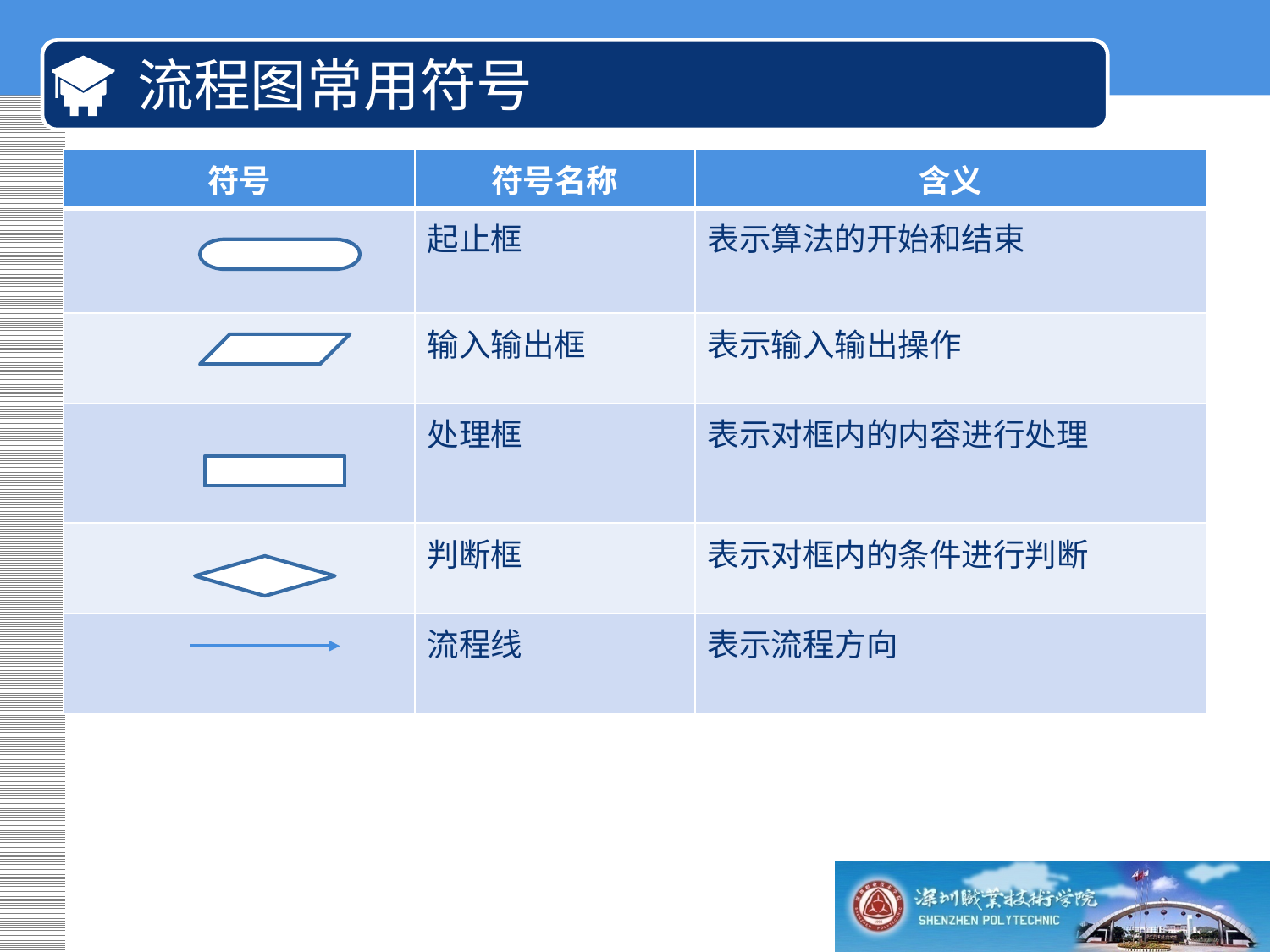

# 流程图常用符号
| 符号 | 符号名称 | 含义 |
| --- | --- | --- |
|  | 起止框 | 表示算法的开始和结束 |
|  | 输入输出框 | 表示输入输出操作 |
|  | 处理框 | 表示对框内的内容进行处理 |
|  | 判断框 | 表示对框内的条件进行判断 |
|  | 流程线 | 表示流程方向 |